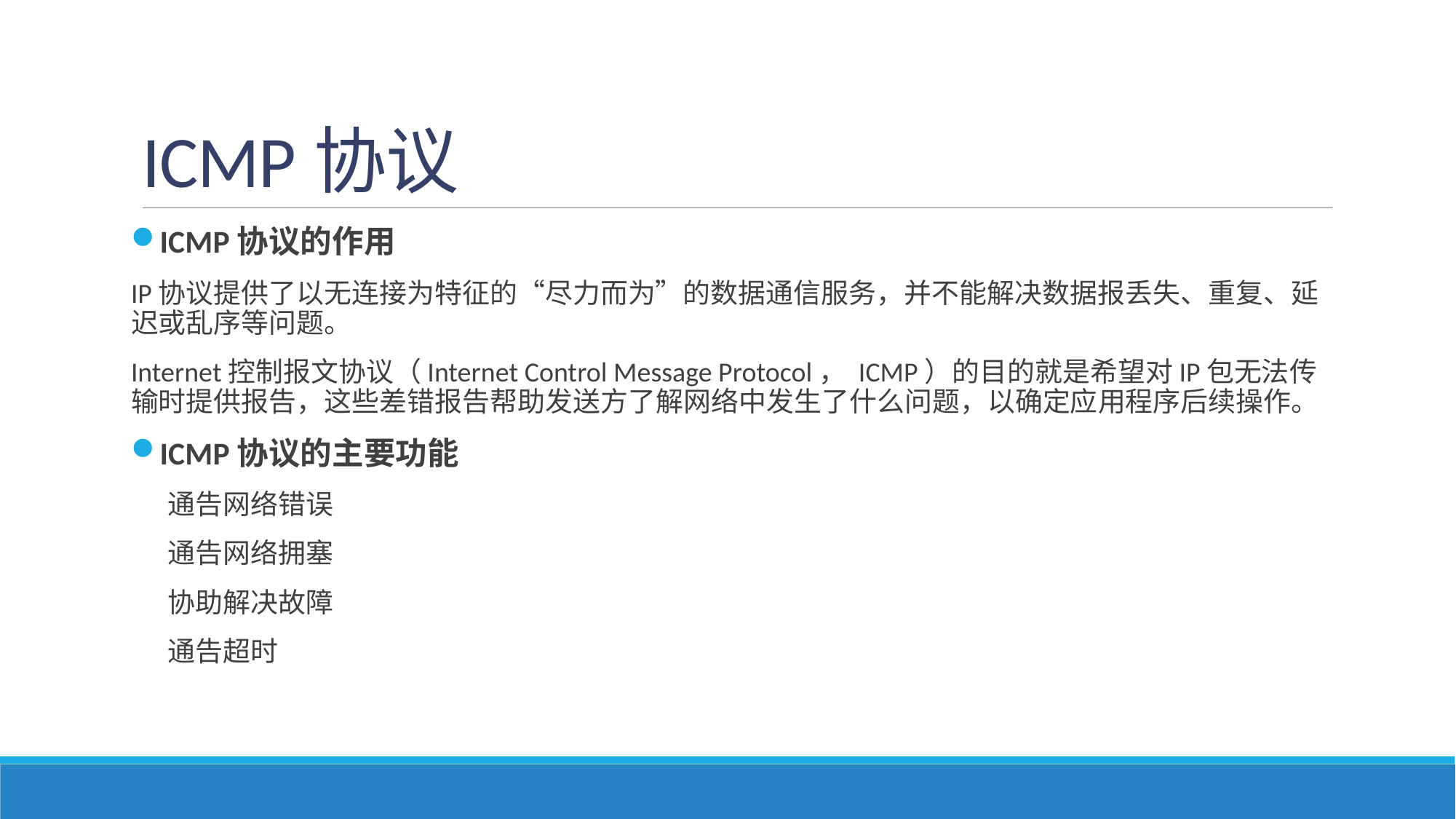

# ICMP协议
ICMP协议的作用
IP协议提供了以无连接为特征的“尽力而为”的数据通信服务，并不能解决数据报丢失、重复、延迟或乱序等问题。
Internet控制报文协议（Internet Control Message Protocol， ICMP）的目的就是希望对IP包无法传输时提供报告，这些差错报告帮助发送方了解网络中发生了什么问题，以确定应用程序后续操作。
ICMP协议的主要功能
     通告网络错误
     通告网络拥塞
     协助解决故障
     通告超时